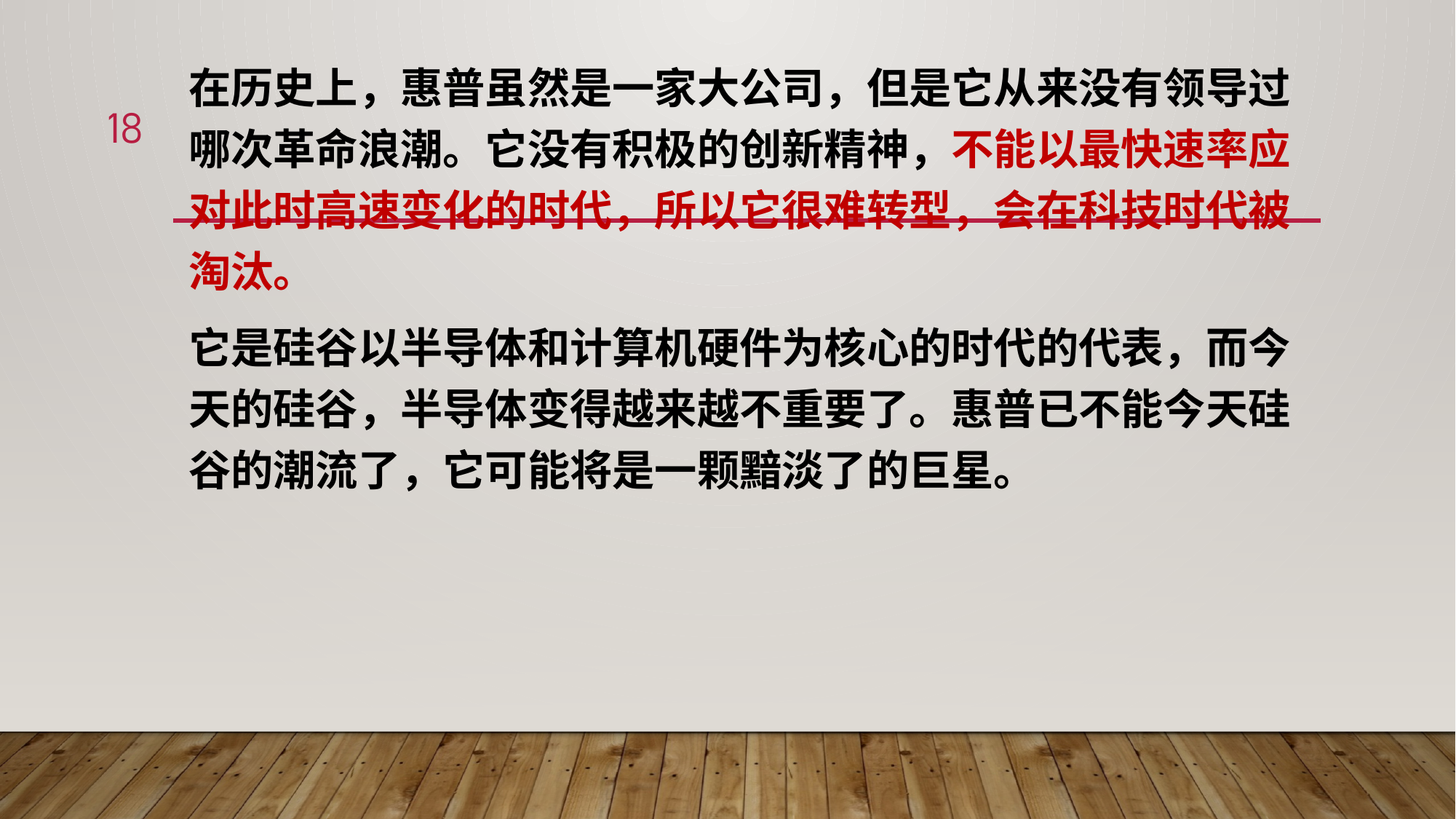

在历史上，惠普虽然是一家大公司，但是它从来没有领导过哪次革命浪潮。它没有积极的创新精神，不能以最快速率应对此时高速变化的时代，所以它很难转型，会在科技时代被淘汰。
它是硅谷以半导体和计算机硬件为核心的时代的代表，而今天的硅谷，半导体变得越来越不重要了。惠普已不能今天硅谷的潮流了，它可能将是一颗黯淡了的巨星。
18